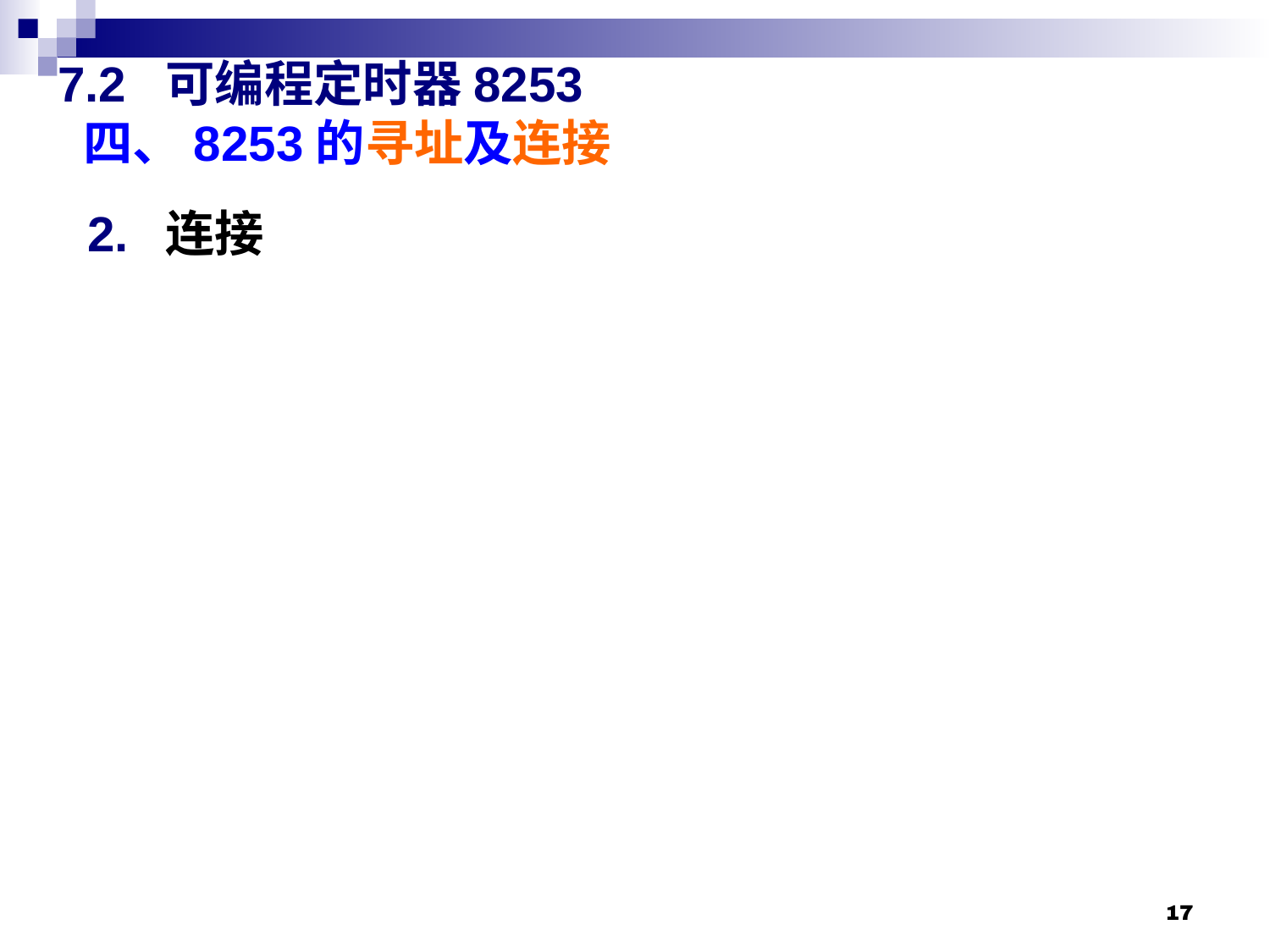

# 7.2  可编程定时器8253 四、8253的寻址及连接
2.  连接
17